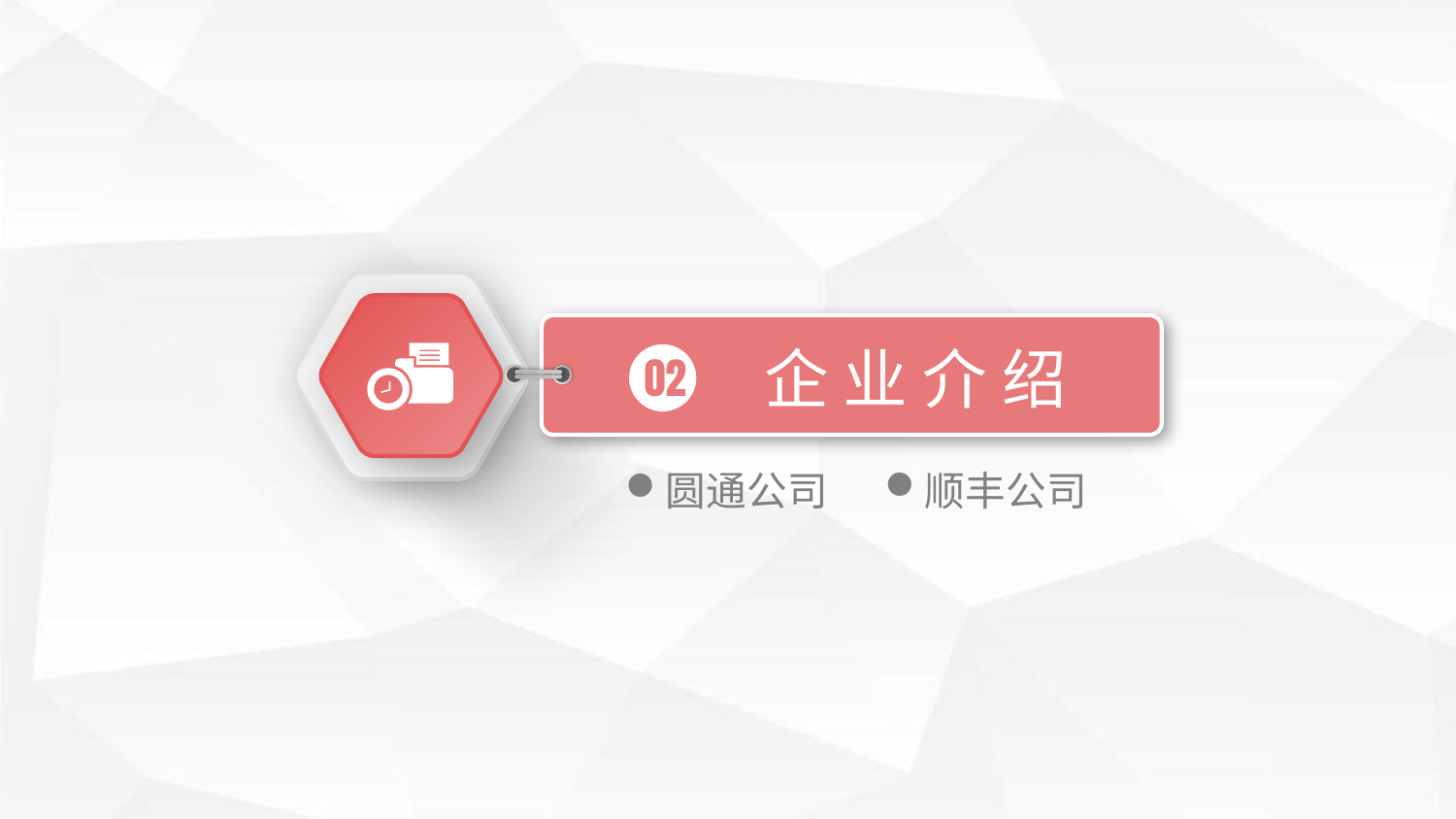

企 业 介 绍

02

顺丰公司
圆通公司